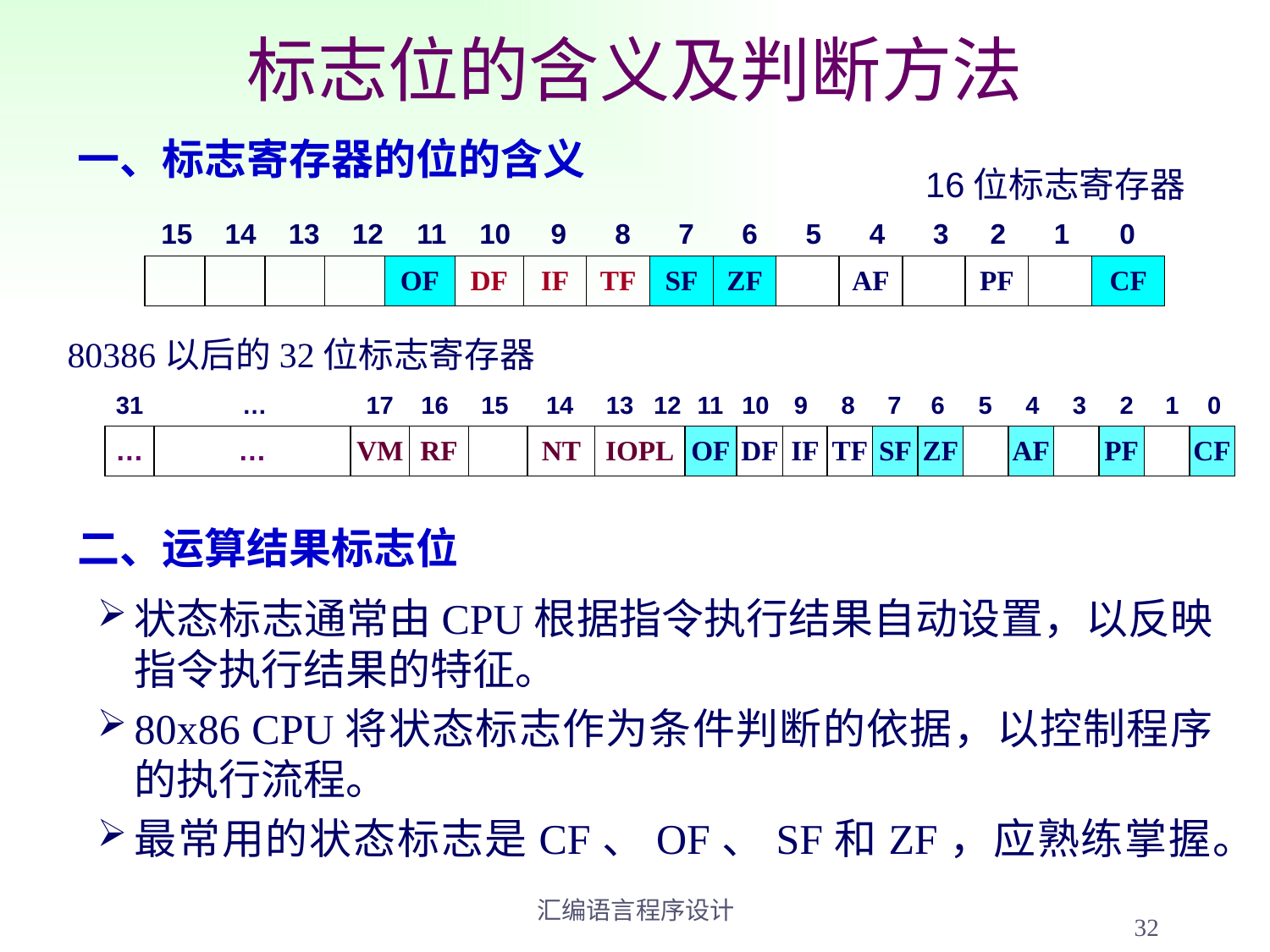

# 标志位的含义及判断方法
一、标志寄存器的位的含义
16位标志寄存器
| 15 | 14 | 13 | 12 | 11 | 10 | 9 | 8 | 7 | 6 | 5 | 4 | 3 | 2 | 1 | 0 |
| --- | --- | --- | --- | --- | --- | --- | --- | --- | --- | --- | --- | --- | --- | --- | --- |
|  |  |  |  | OF | DF | IF | TF | SF | ZF |  | AF |  | PF |  | CF |
| --- | --- | --- | --- | --- | --- | --- | --- | --- | --- | --- | --- | --- | --- | --- | --- |
80386以后的32位标志寄存器
| 31 | … | 17 | 16 | 15 | 14 | 13 | 12 | 11 | 10 | 9 | 8 | 7 | 6 | 5 | 4 | 3 | 2 | 1 | 0 |
| --- | --- | --- | --- | --- | --- | --- | --- | --- | --- | --- | --- | --- | --- | --- | --- | --- | --- | --- | --- |
| … | … | VM | RF |  | NT | IOPL | OF | DF | IF | TF | SF | ZF |  | AF |  | PF |  | CF |
| --- | --- | --- | --- | --- | --- | --- | --- | --- | --- | --- | --- | --- | --- | --- | --- | --- | --- | --- |

二、运算结果标志位
状态标志通常由CPU根据指令执行结果自动设置，以反映指令执行结果的特征。
80x86 CPU将状态标志作为条件判断的依据，以控制程序的执行流程。
最常用的状态标志是CF、OF、SF和ZF，应熟练掌握。
32
汇编语言程序设计